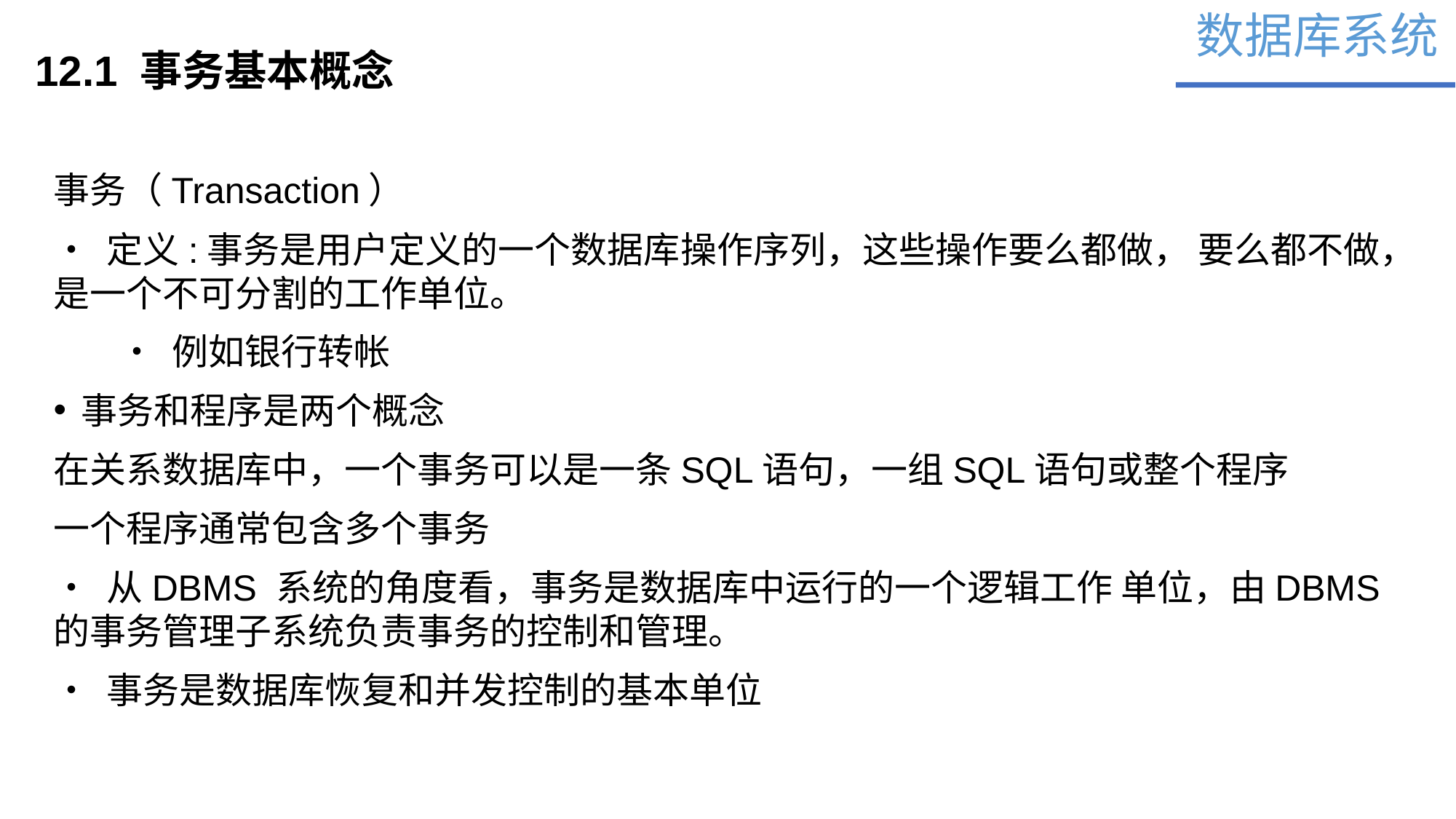

数据库系统
12.1 事务基本概念

事务（Transaction）
• 定义:事务是用户定义的一个数据库操作序列，这些操作要么都做， 要么都不做，是一个不可分割的工作单位。
        • 例如银行转帐
事务和程序是两个概念
在关系数据库中，一个事务可以是一条SQL语句，一组SQL语句或整个程序
一个程序通常包含多个事务
• 从DBMS 系统的角度看，事务是数据库中运行的一个逻辑工作 单位，由DBMS的事务管理子系统负责事务的控制和管理。
• 事务是数据库恢复和并发控制的基本单位